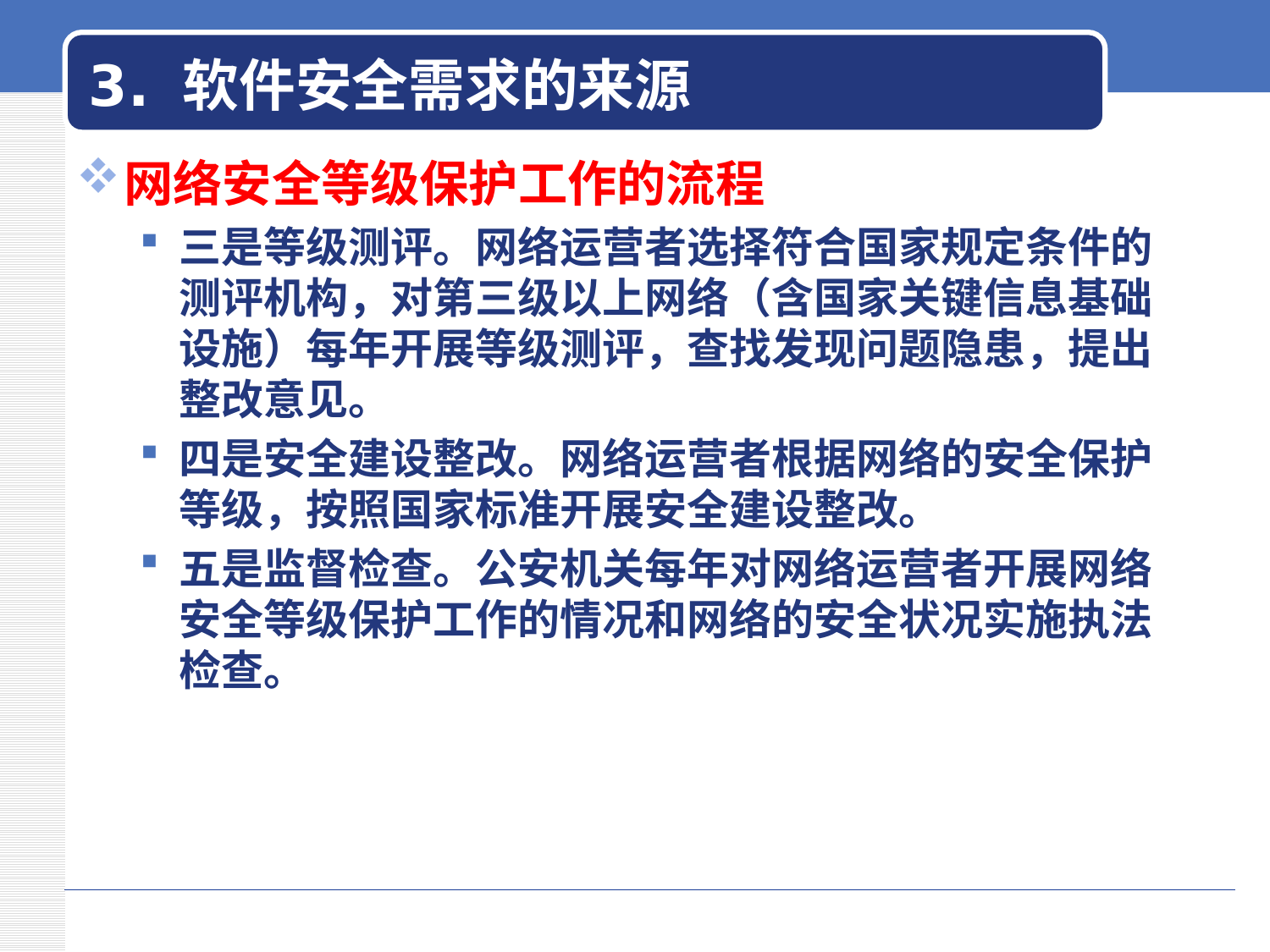

# 3. 软件安全需求的来源
网络安全等级保护工作的流程
三是等级测评。网络运营者选择符合国家规定条件的测评机构，对第三级以上网络（含国家关键信息基础设施）每年开展等级测评，查找发现问题隐患，提出整改意见。
四是安全建设整改。网络运营者根据网络的安全保护等级，按照国家标准开展安全建设整改。
五是监督检查。公安机关每年对网络运营者开展网络安全等级保护工作的情况和网络的安全状况实施执法检查。